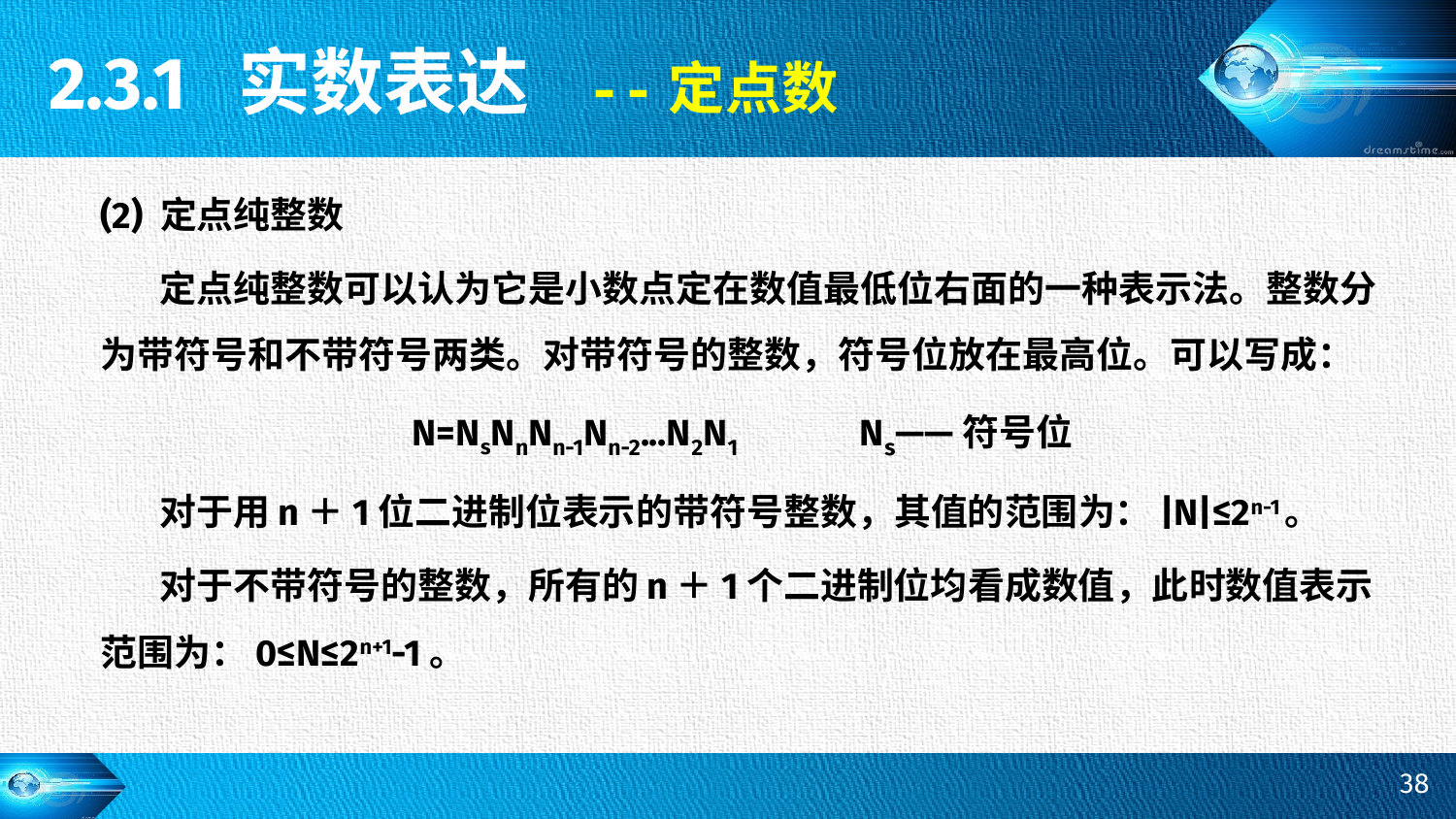

2.3.1  实数表达
--定点数
(2) 定点纯整数
      定点纯整数可以认为它是小数点定在数值最低位右面的一种表示法。整数分为带符号和不带符号两类。对带符号的整数，符号位放在最高位。可以写成：
N=NsNnNn-1Nn-2...N2N1              Ns——符号位
      对于用n＋1位二进制位表示的带符号整数，其值的范围为：|N|≤2n-1。
      对于不带符号的整数，所有的n＋1个二进制位均看成数值，此时数值表示范围为：0≤N≤2n+1-1。
38